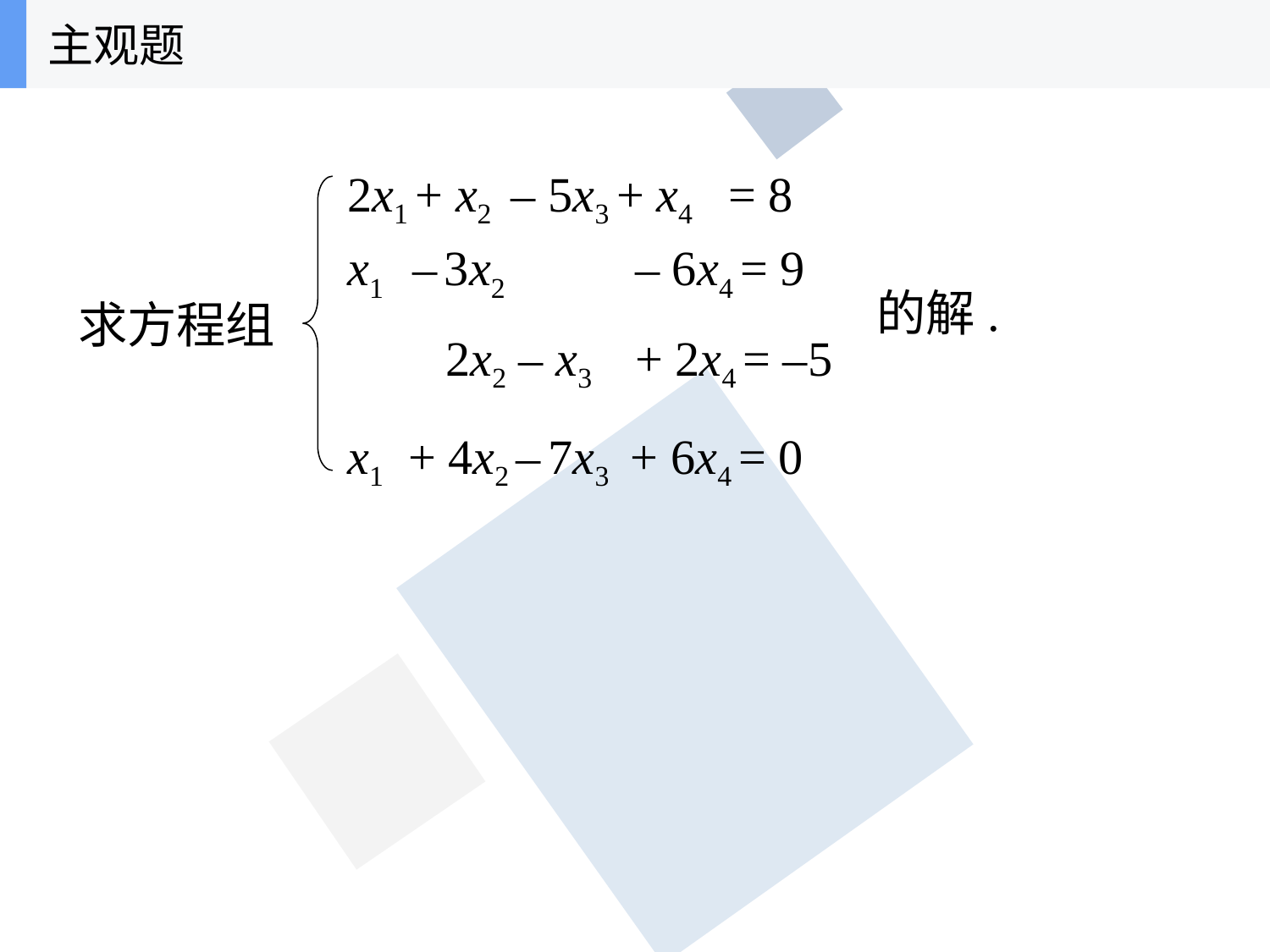

主观题
2x1 + x2  – 5x3 + x4     = 8

x1    – 3x2           – 6x4 = 9
的解.
求方程组
        2x2 – x3      + 2x4 = –5
x1  + 4x2 – 7x3   + 6x4 = 0